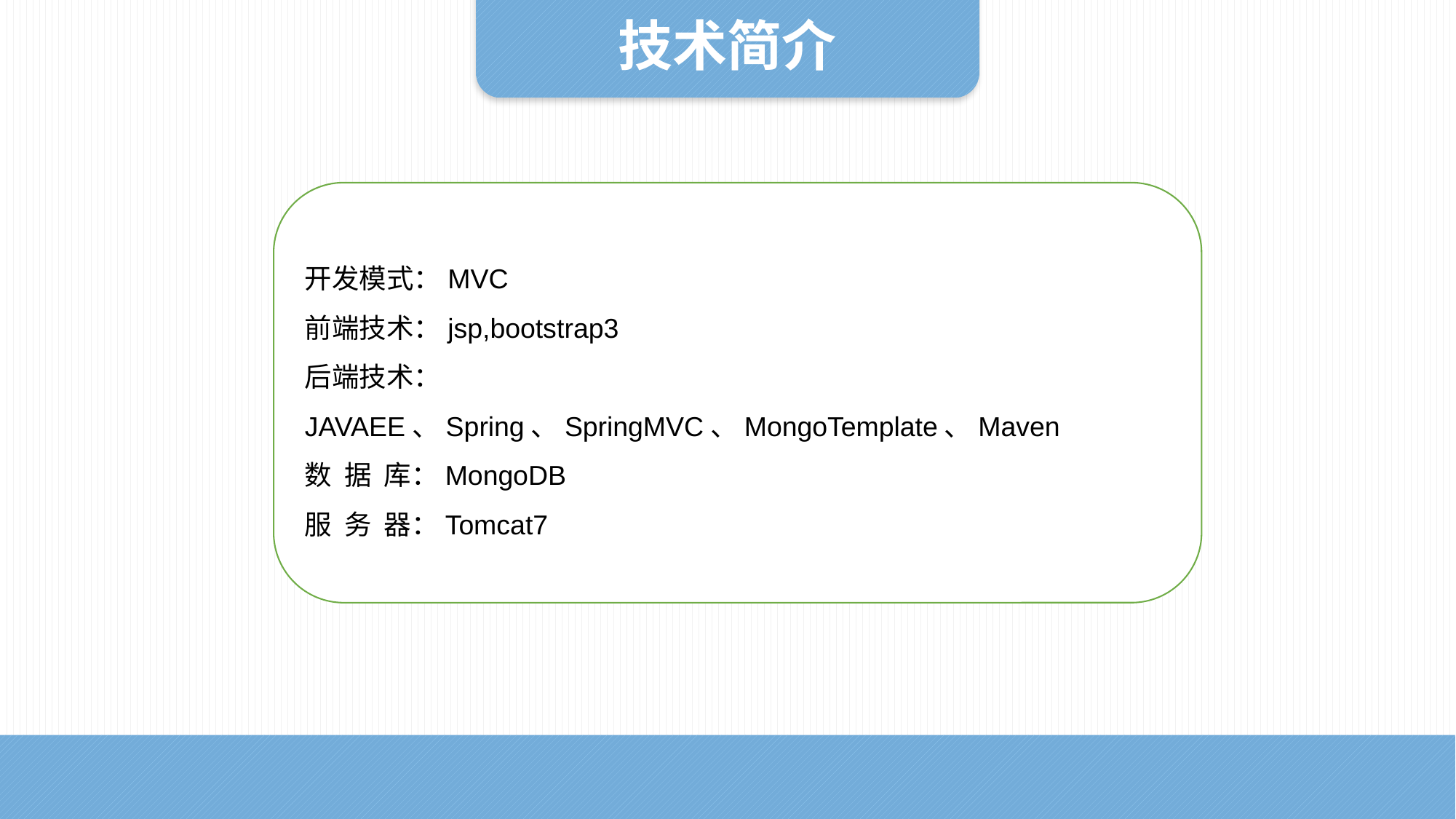

技术简介
开发模式：MVC
前端技术：jsp,bootstrap3
后端技术：JAVAEE、Spring、SpringMVC、MongoTemplate、Maven
数  据  库：MongoDB
服  务  器：Tomcat7